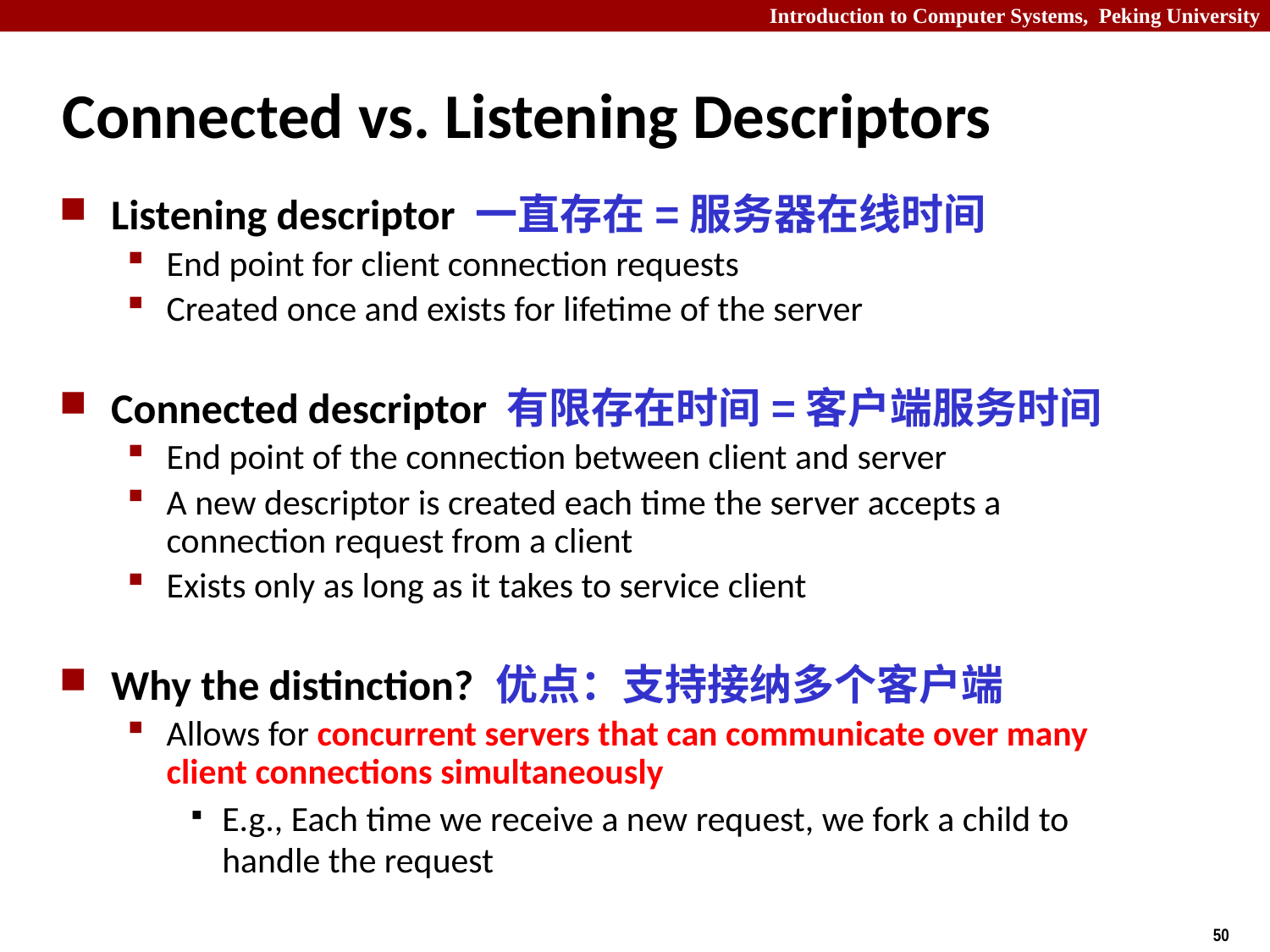

# Connected vs. Listening Descriptors
Listening descriptor 一直存在=服务器在线时间
End point for client connection requests
Created once and exists for lifetime of the server

Connected descriptor 有限存在时间=客户端服务时间
End point of the connection between client and server
A new descriptor is created each time the server accepts a connection request from a client
Exists only as long as it takes to service client

Why the distinction? 优点：支持接纳多个客户端
Allows for concurrent servers that can communicate over many client connections simultaneously
E.g., Each time we receive a new request, we fork a child to handle the request